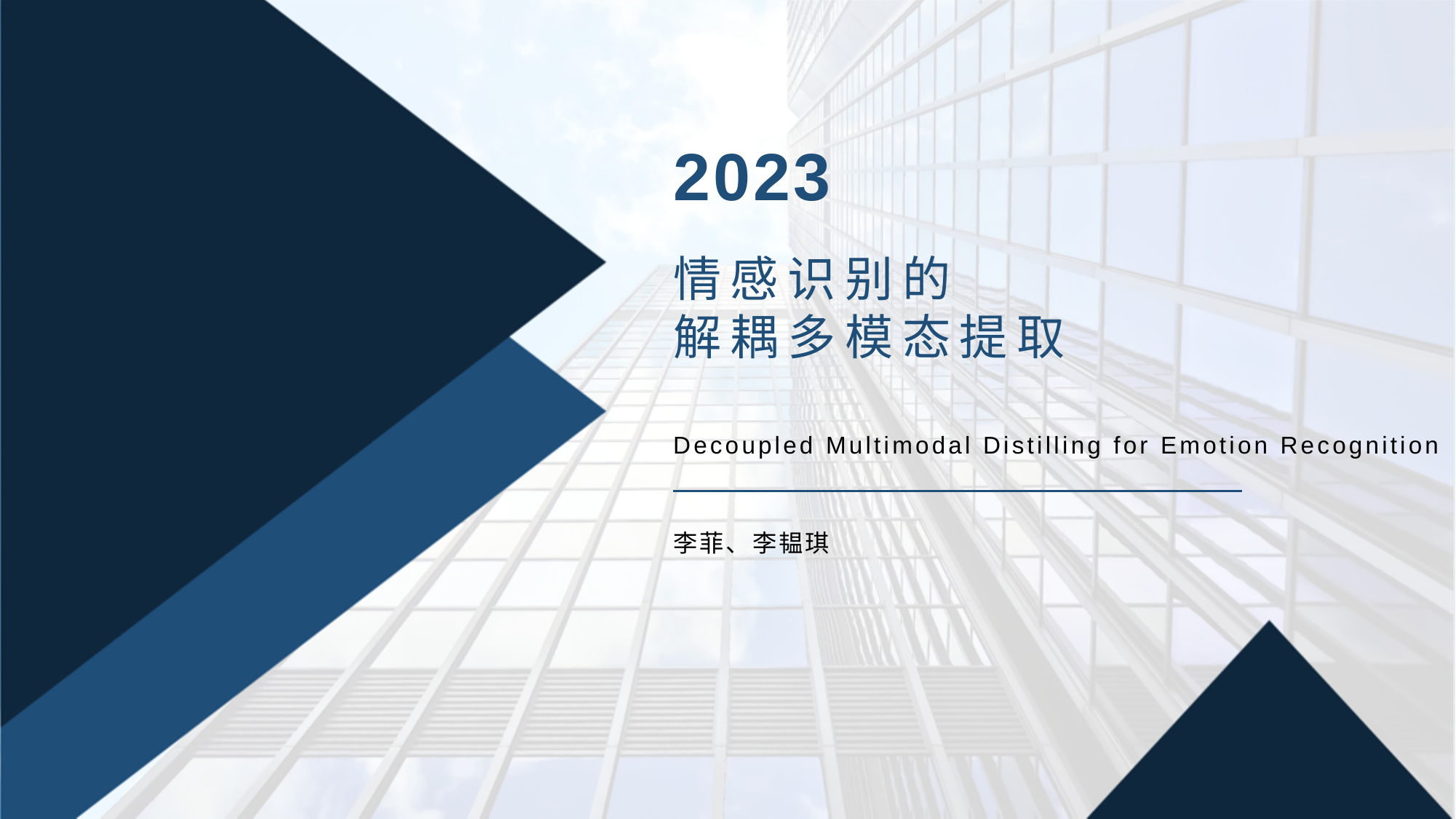

2023
情感识别的
解耦多模态提取
Decoupled Multimodal Distilling for Emotion Recognition
李菲、李韫琪